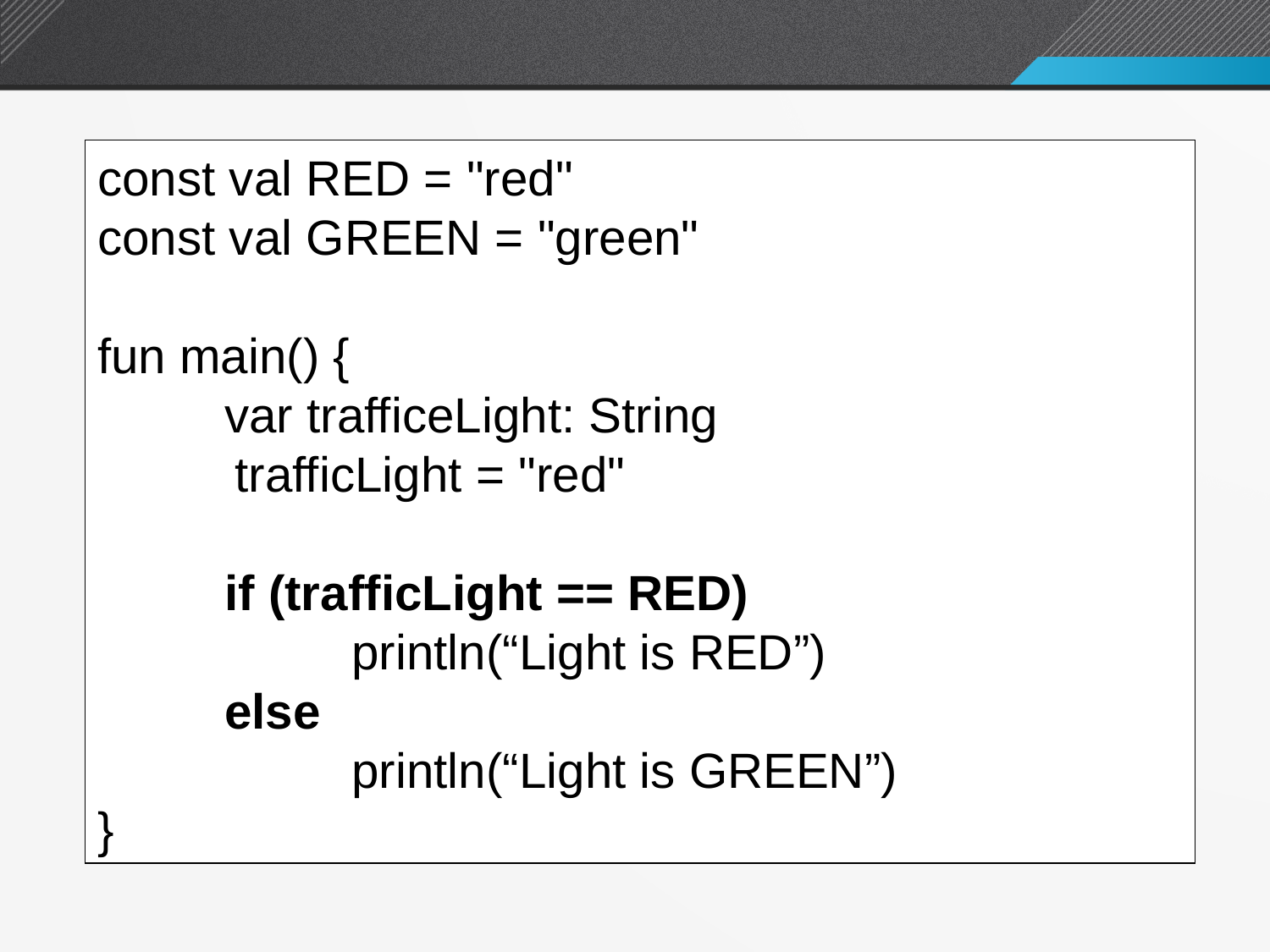

조건문: if ~ else 문
const val RED = "red"
const val GREEN = "green"

fun main() {
	var trafficeLight: String
          trafficLight = "red"

 	if (trafficLight == RED)
		println(“Light is RED”)
	else
		println(“Light is GREEN”)
}